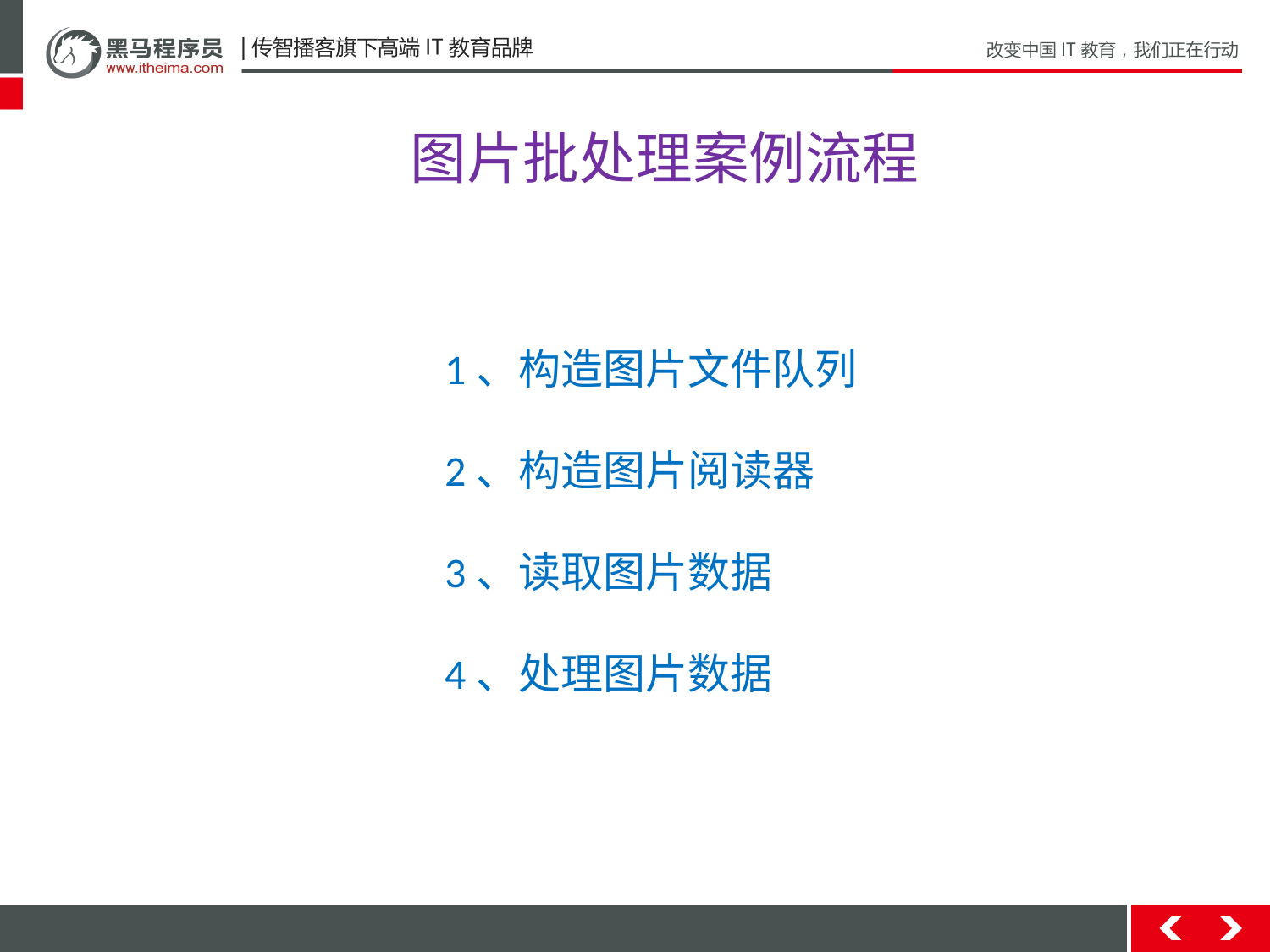

图片批处理案例流程
1、构造图片文件队列

2、构造图片阅读器

3、读取图片数据

4、处理图片数据